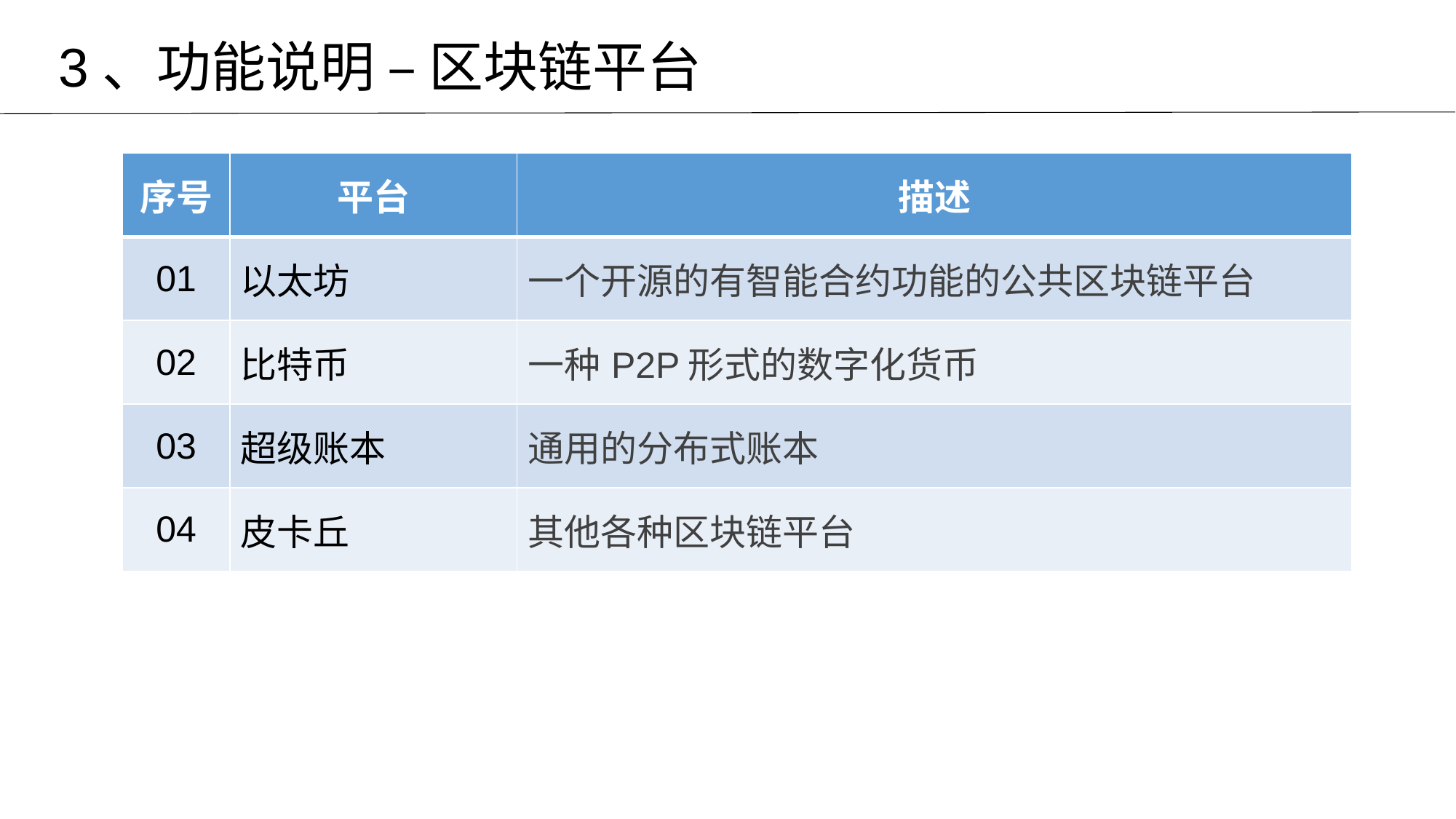

3、功能说明 – 区块链平台
| 序号 | 平台 | 描述 |
| --- | --- | --- |
| 01 | 以太坊 | 一个开源的有智能合约功能的公共区块链平台 |
| 02 | 比特币 | 一种P2P形式的数字化货币 |
| 03 | 超级账本 | 通用的分布式账本 |
| 04 | 皮卡丘 | 其他各种区块链平台 |